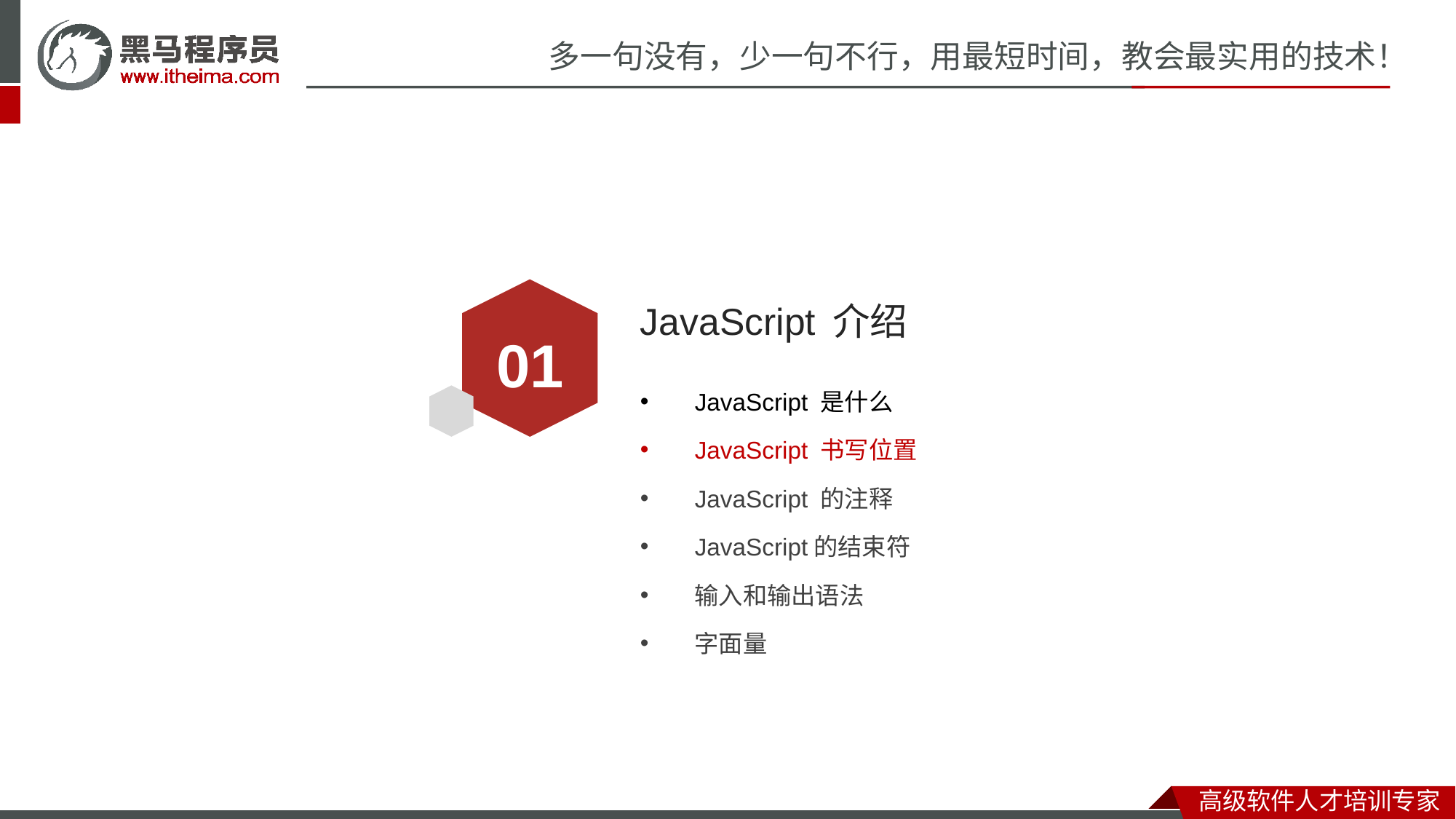

# JavaScript 介绍
01
JavaScript 是什么
JavaScript 书写位置
JavaScript 的注释
JavaScript的结束符
输入和输出语法
字面量